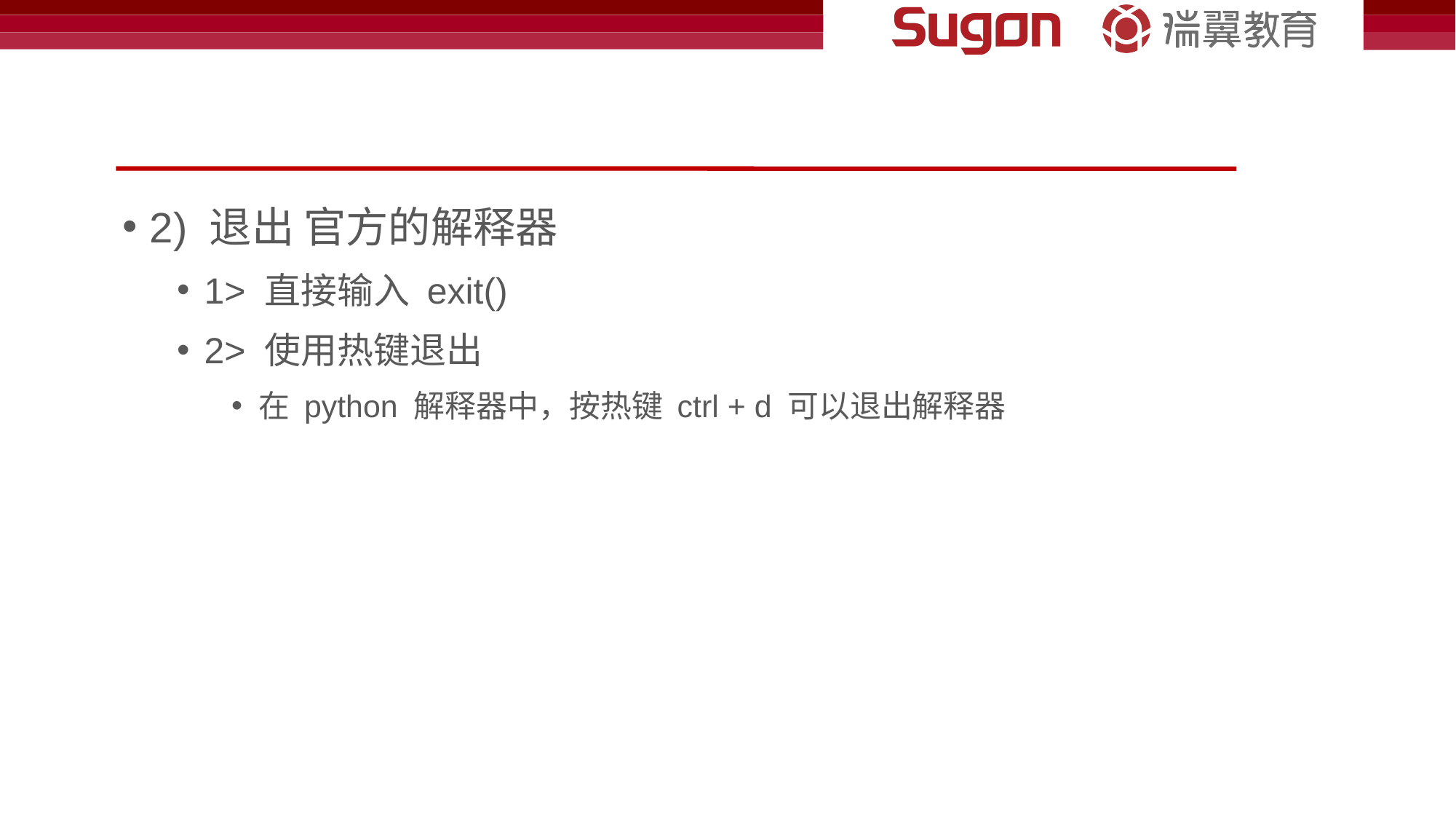

#
2) 退出 官方的解释器
1> 直接输入 exit()
2> 使用热键退出
在 python 解释器中，按热键 ctrl + d 可以退出解释器